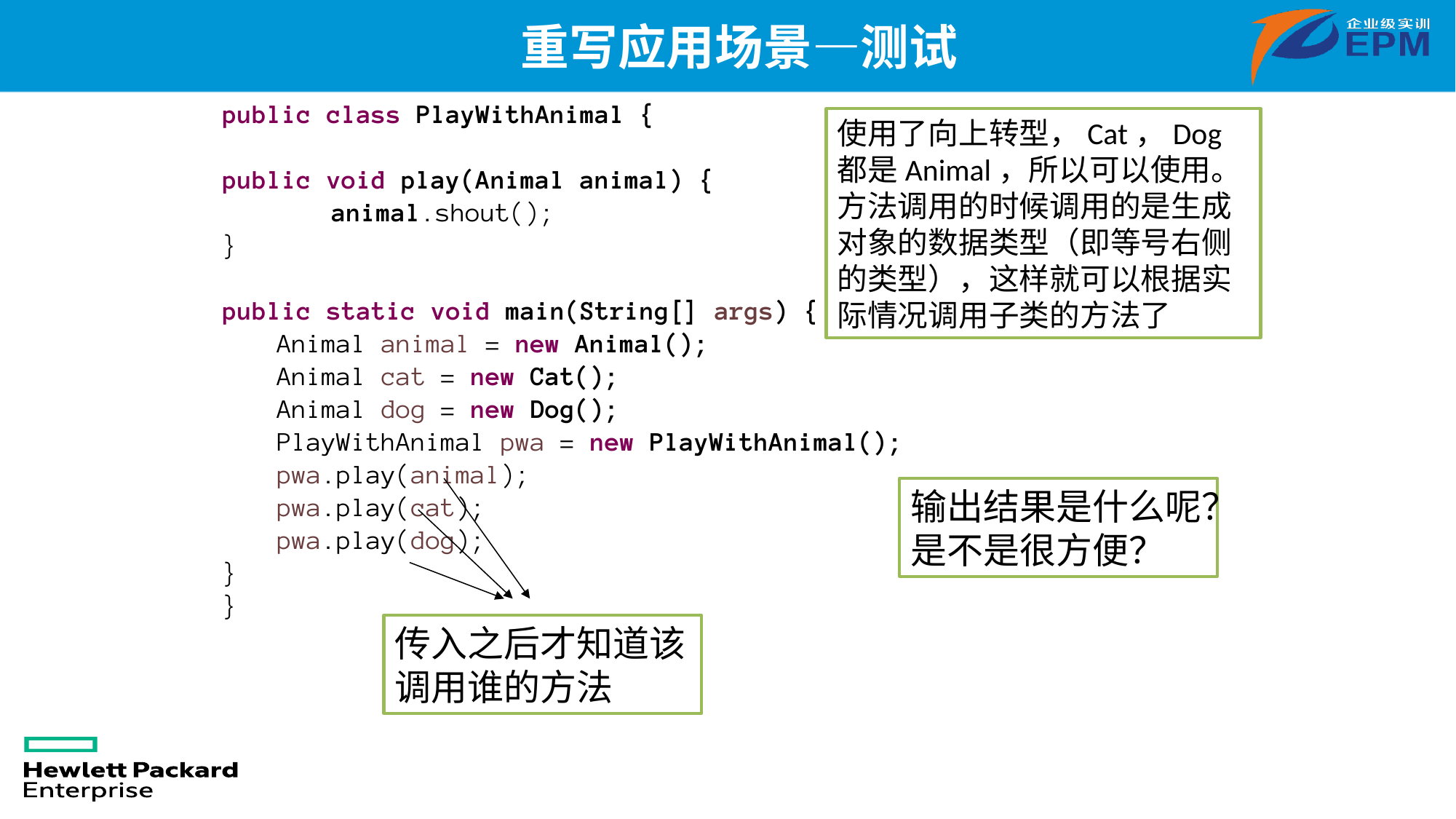

# 重写应用场景—测试
public class PlayWithAnimal {

public void play(Animal animal) {
	animal.shout();
}

public static void main(String[] args) {
Animal animal = new Animal();
Animal cat = new Cat();
Animal dog = new Dog();
PlayWithAnimal pwa = new PlayWithAnimal();
pwa.play(animal);
pwa.play(cat);
pwa.play(dog);
}
}
使用了向上转型，Cat，Dog都是Animal，所以可以使用。方法调用的时候调用的是生成对象的数据类型（即等号右侧的类型），这样就可以根据实际情况调用子类的方法了
输出结果是什么呢？
是不是很方便？
传入之后才知道该调用谁的方法